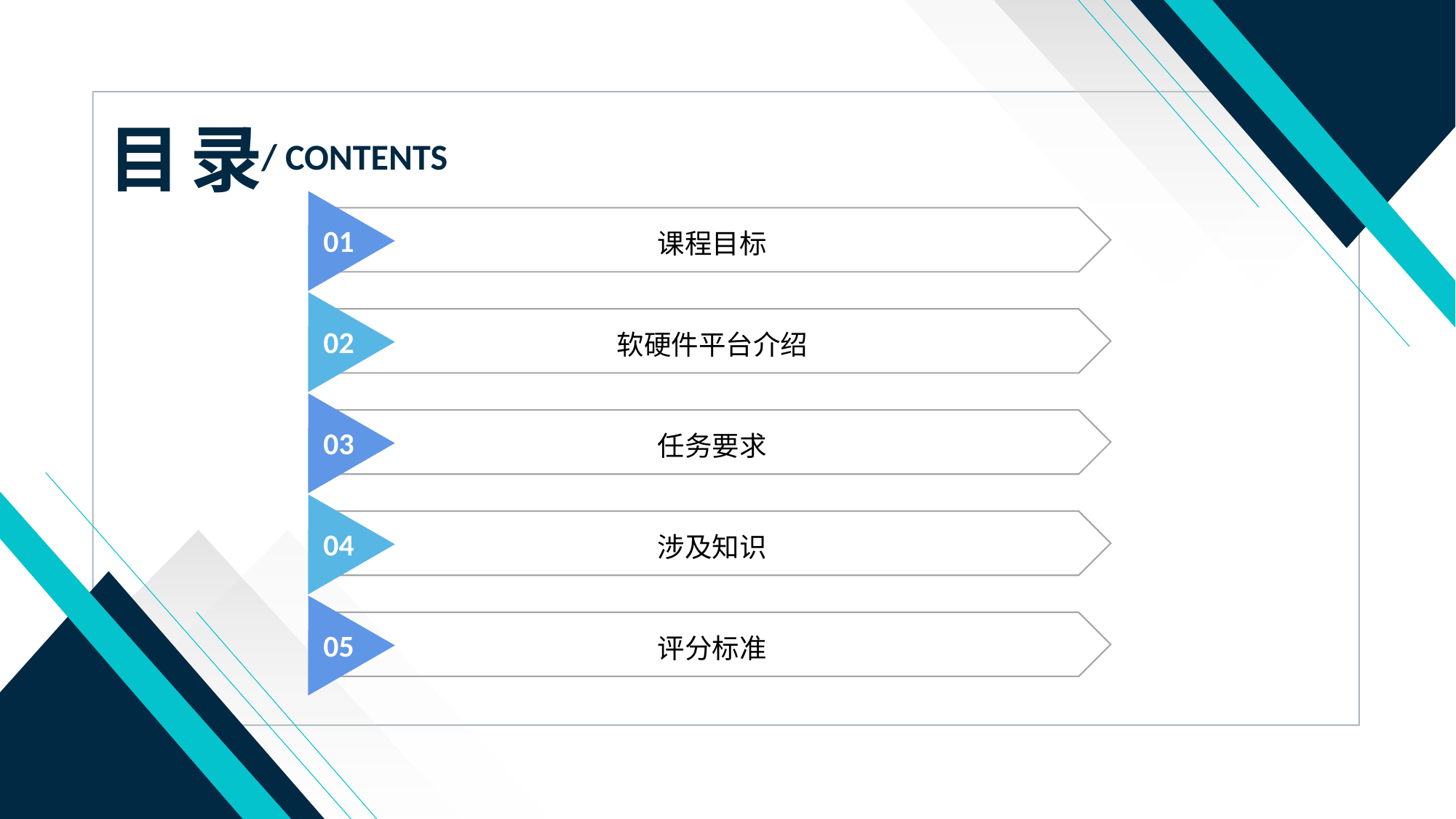

行业PPT模板http://www.1ppt.com/hangye/
目录
/ CONTENTS

课程目标
01

软硬件平台介绍
02

任务要求
03

涉及知识
04

评分标准
05